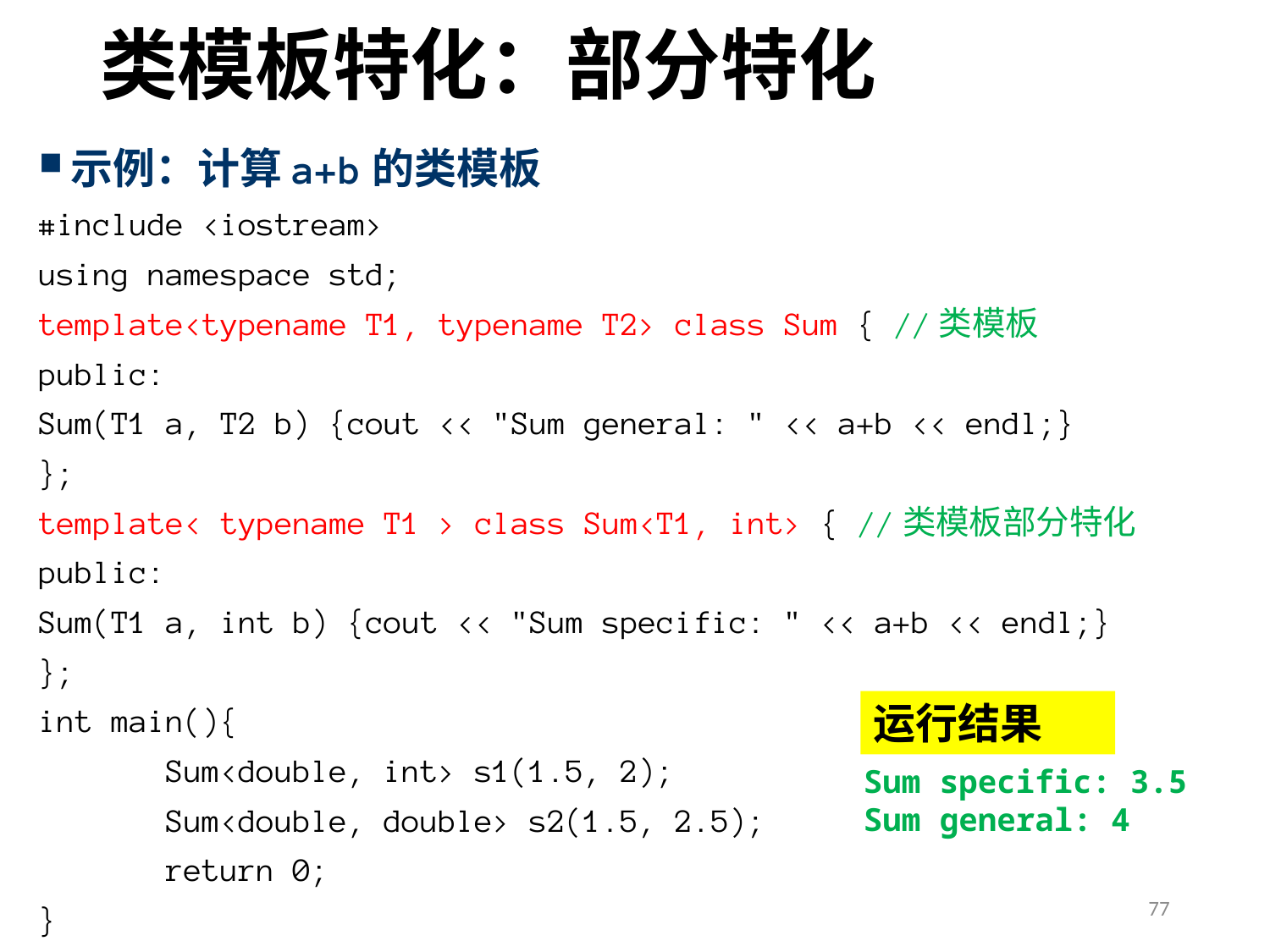

# 类模板特化：部分特化
示例：计算a+b的类模板
#include <iostream>
using namespace std;
template<typename T1, typename T2> class Sum { //类模板
public:
Sum(T1 a, T2 b) {cout << "Sum general: " << a+b << endl;}
};
template< typename T1 > class Sum<T1, int> { //类模板部分特化
public:
Sum(T1 a, int b) {cout << "Sum specific: " << a+b << endl;}
};
int main(){
	Sum<double, int> s1(1.5, 2);
	Sum<double, double> s2(1.5, 2.5);
	return 0;
}

运行结果
Sum specific: 3.5
Sum general: 4
77